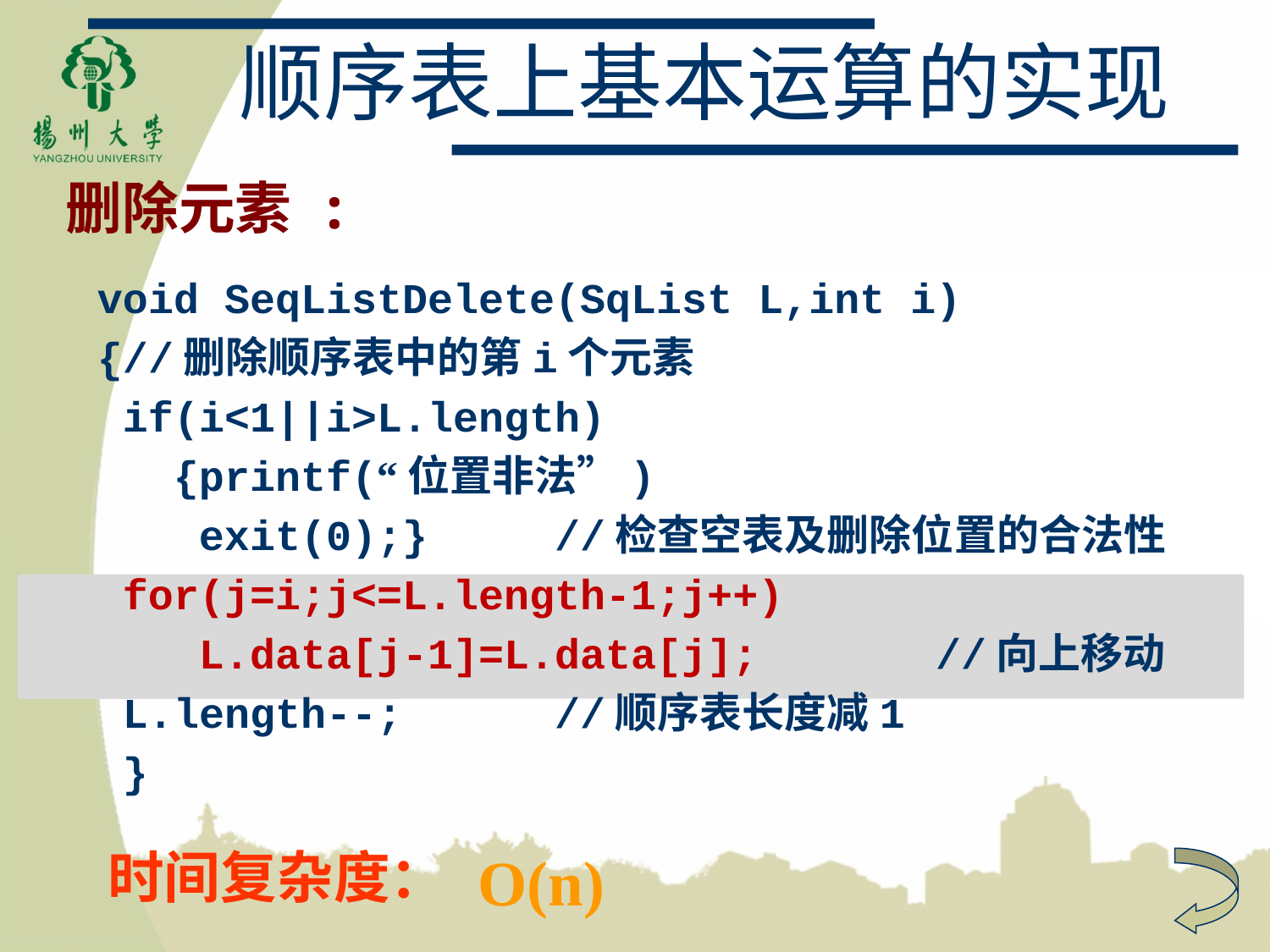

# 顺序表上基本运算的实现
删除元素 :
void SeqListDelete(SqList L,int i)
{//删除顺序表中的第i个元素
 if(i<1||i>L.length)
   {printf(“位置非法”)
    exit(0);}     //检查空表及删除位置的合法性
 for(j=i;j<=L.length-1;j++)
    L.data[j-1]=L.data[j];       //向上移动
 L.length--;      //顺序表长度减1
 }

时间复杂度：
O(n)